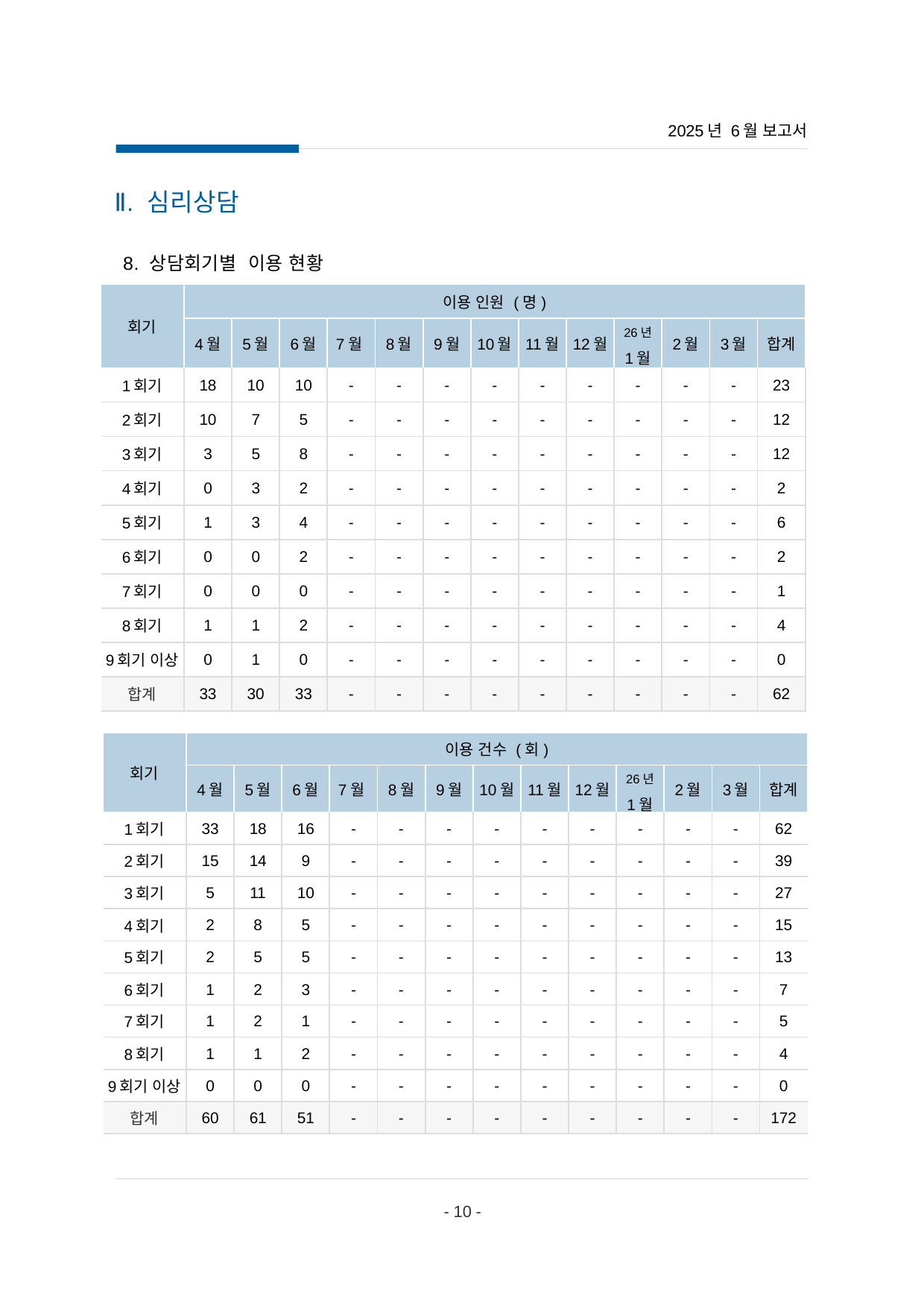

2025년 6월 보고서

Ⅱ. 심리상담
 8. 상담회기별  이용 현황
| 회기 | 이용 인원 (명) |  |  |  |  |  |  |  |  |  |  |  |  |
| --- | --- | --- | --- | --- | --- | --- | --- | --- | --- | --- | --- | --- | --- |
|  | 4월 | 5월 | 6월 | 7월 | 8월 | 9월 | 10월 | 11월 | 12월 | 26년 1월 | 2월 | 3월 | 합계 |
| 1회기 | 18 | 10 | 10 | - | - | - | - | - | - | - | - | - | 23 |
| 2회기 | 10 | 7 | 5 | - | - | - | - | - | - | - | - | - | 12 |
| 3회기 | 3 | 5 | 8 | - | - | - | - | - | - | - | - | - | 12 |
| 4회기 | 0 | 3 | 2 | - | - | - | - | - | - | - | - | - | 2 |
| 5회기 | 1 | 3 | 4 | - | - | - | - | - | - | - | - | - | 6 |
| 6회기 | 0 | 0 | 2 | - | - | - | - | - | - | - | - | - | 2 |
| 7회기 | 0 | 0 | 0 | - | - | - | - | - | - | - | - | - | 1 |
| 8회기 | 1 | 1 | 2 | - | - | - | - | - | - | - | - | - | 4 |
| 9회기 이상 | 0 | 1 | 0 | - | - | - | - | - | - | - | - | - | 0 |
| 합계 | 33 | 30 | 33 | - | - | - | - | - | - | - | - | - | 62 |
| 회기 | 이용 건수 (회) |  |  |  |  |  |  |  |  |  |  |  |  |
| --- | --- | --- | --- | --- | --- | --- | --- | --- | --- | --- | --- | --- | --- |
|  | 4월 | 5월 | 6월 | 7월 | 8월 | 9월 | 10월 | 11월 | 12월 | 26년 1월 | 2월 | 3월 | 합계 |
| 1회기 | 33 | 18 | 16 | - | - | - | - | - | - | - | - | - | 62 |
| 2회기 | 15 | 14 | 9 | - | - | - | - | - | - | - | - | - | 39 |
| 3회기 | 5 | 11 | 10 | - | - | - | - | - | - | - | - | - | 27 |
| 4회기 | 2 | 8 | 5 | - | - | - | - | - | - | - | - | - | 15 |
| 5회기 | 2 | 5 | 5 | - | - | - | - | - | - | - | - | - | 13 |
| 6회기 | 1 | 2 | 3 | - | - | - | - | - | - | - | - | - | 7 |
| 7회기 | 1 | 2 | 1 | - | - | - | - | - | - | - | - | - | 5 |
| 8회기 | 1 | 1 | 2 | - | - | - | - | - | - | - | - | - | 4 |
| 9회기 이상 | 0 | 0 | 0 | - | - | - | - | - | - | - | - | - | 0 |
| 합계 | 60 | 61 | 51 | - | - | - | - | - | - | - | - | - | 172 |

- 10 -